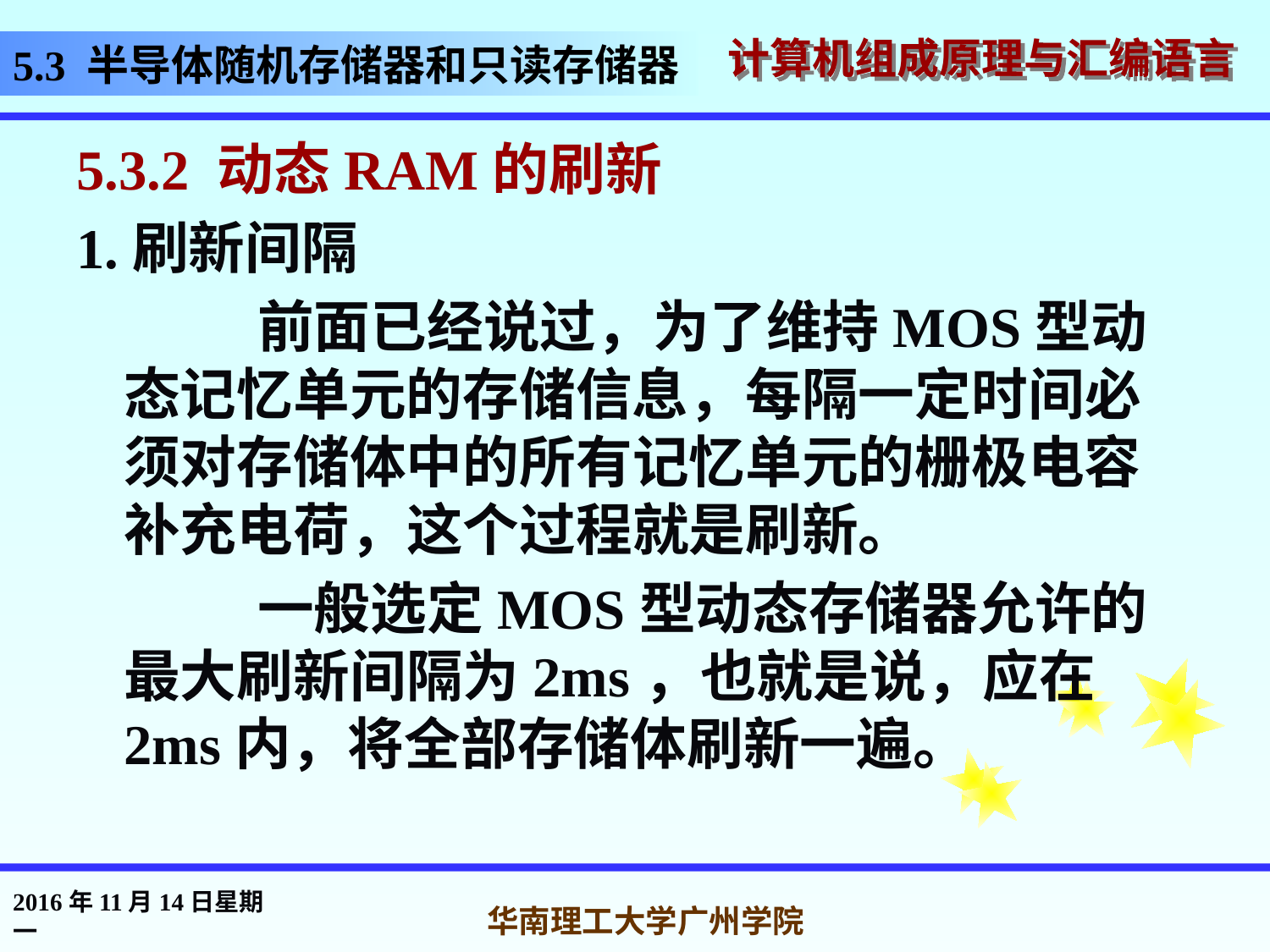

# 5.3 半导体随机存储器和只读存储器
5.3.2 动态RAM的刷新
1.刷新间隔
             前面已经说过，为了维持MOS型动态记忆单元的存储信息，每隔一定时间必须对存储体中的所有记忆单元的栅极电容补充电荷，这个过程就是刷新。
             一般选定MOS型动态存储器允许的最大刷新间隔为2ms，也就是说，应在2ms内，将全部存储体刷新一遍。
2016年11月14日星期一
华南理工大学广州学院